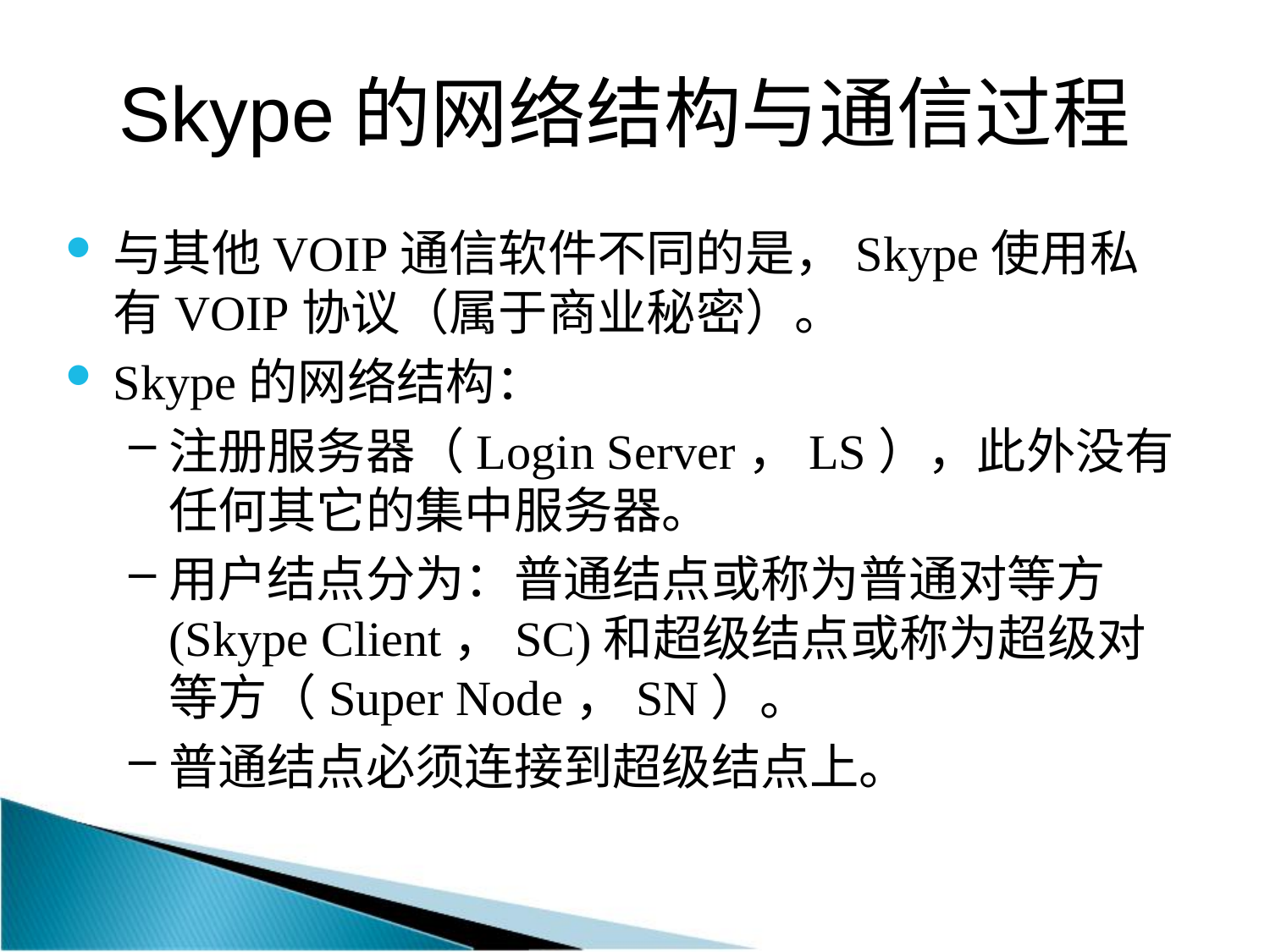

# Skype的网络结构与通信过程
与其他VOIP通信软件不同的是，Skype使用私有VOIP协议（属于商业秘密）。
Skype的网络结构：
注册服务器（Login Server，LS），此外没有任何其它的集中服务器。
用户结点分为：普通结点或称为普通对等方 (Skype Client，SC)和超级结点或称为超级对等方（Super Node，SN）。
普通结点必须连接到超级结点上。